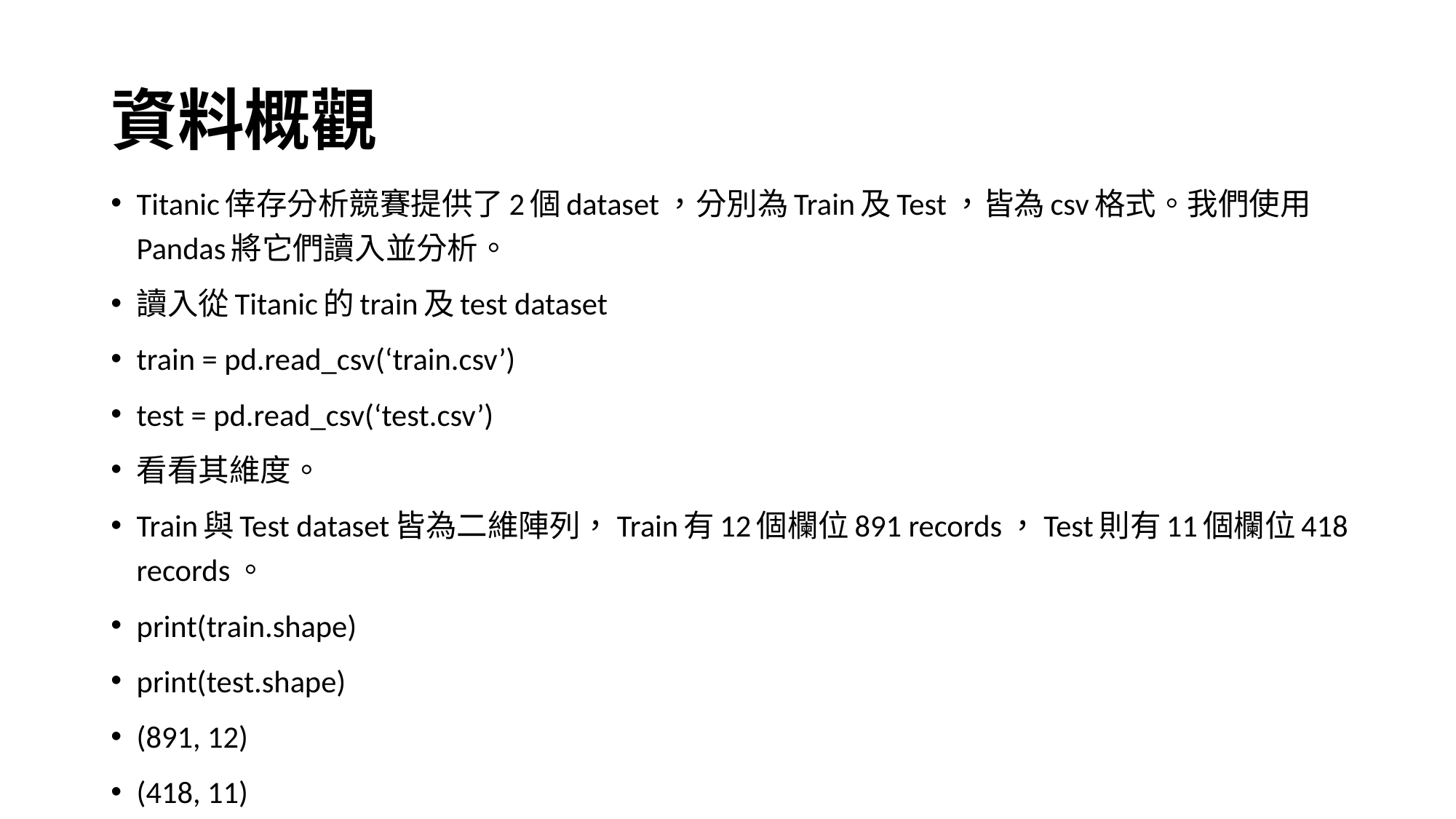

# 資料概觀
Titanic倖存分析競賽提供了2個dataset，分別為Train及Test，皆為csv格式。我們使用Pandas將它們讀入並分析。
讀入從Titanic的train及test dataset
train = pd.read_csv(‘train.csv’)
test = pd.read_csv(‘test.csv’)
看看其維度。
Train與Test dataset皆為二維陣列，Train有12個欄位891 records，Test則有11個欄位418 records。
print(train.shape)
print(test.shape)
(891, 12)
(418, 11)